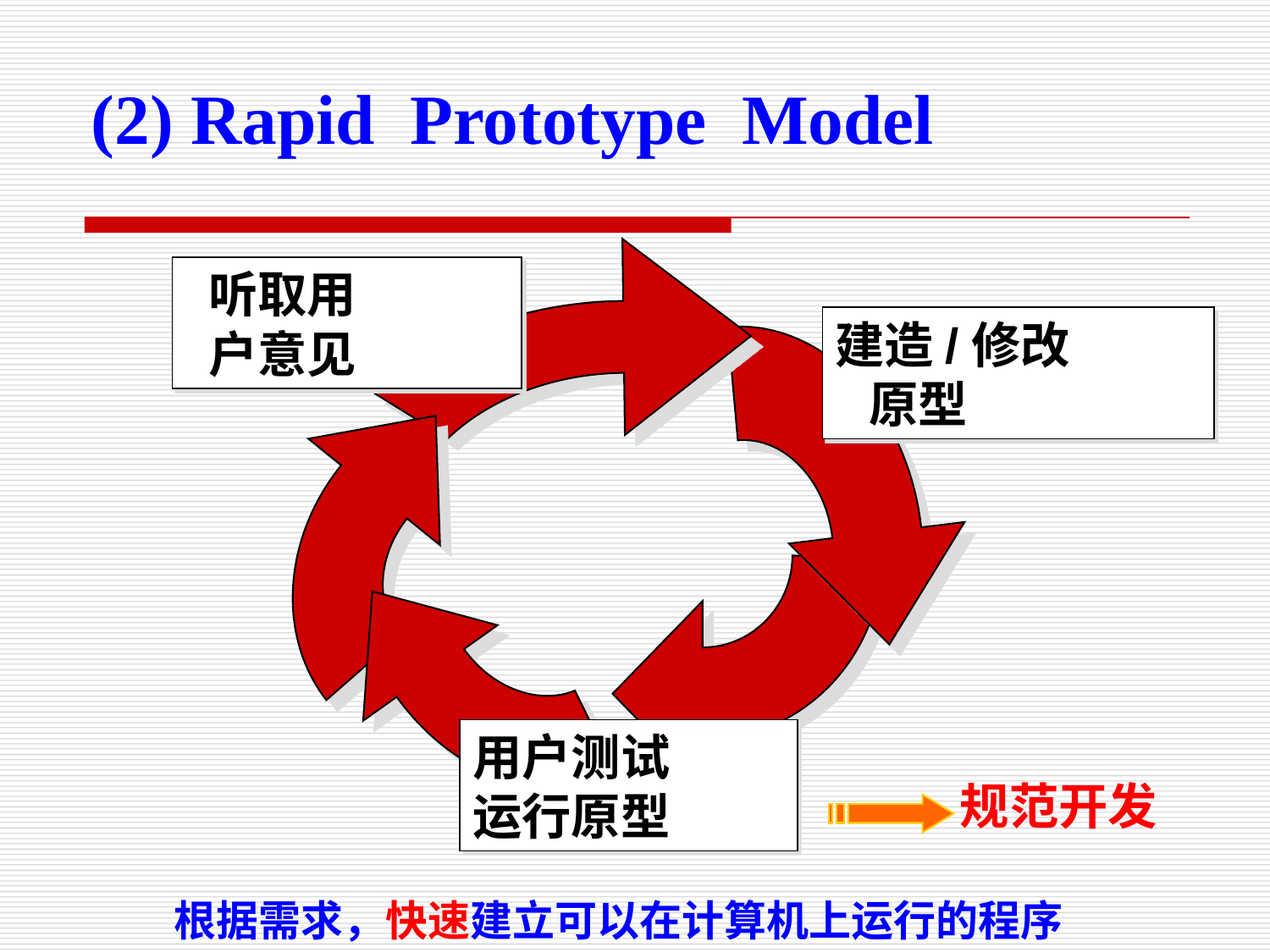

(2) Rapid  Prototype  Model

 听取用
 户意见
建造/修改
  原型

用户测试
运行原型
规范开发

根据需求，快速建立可以在计算机上运行的程序